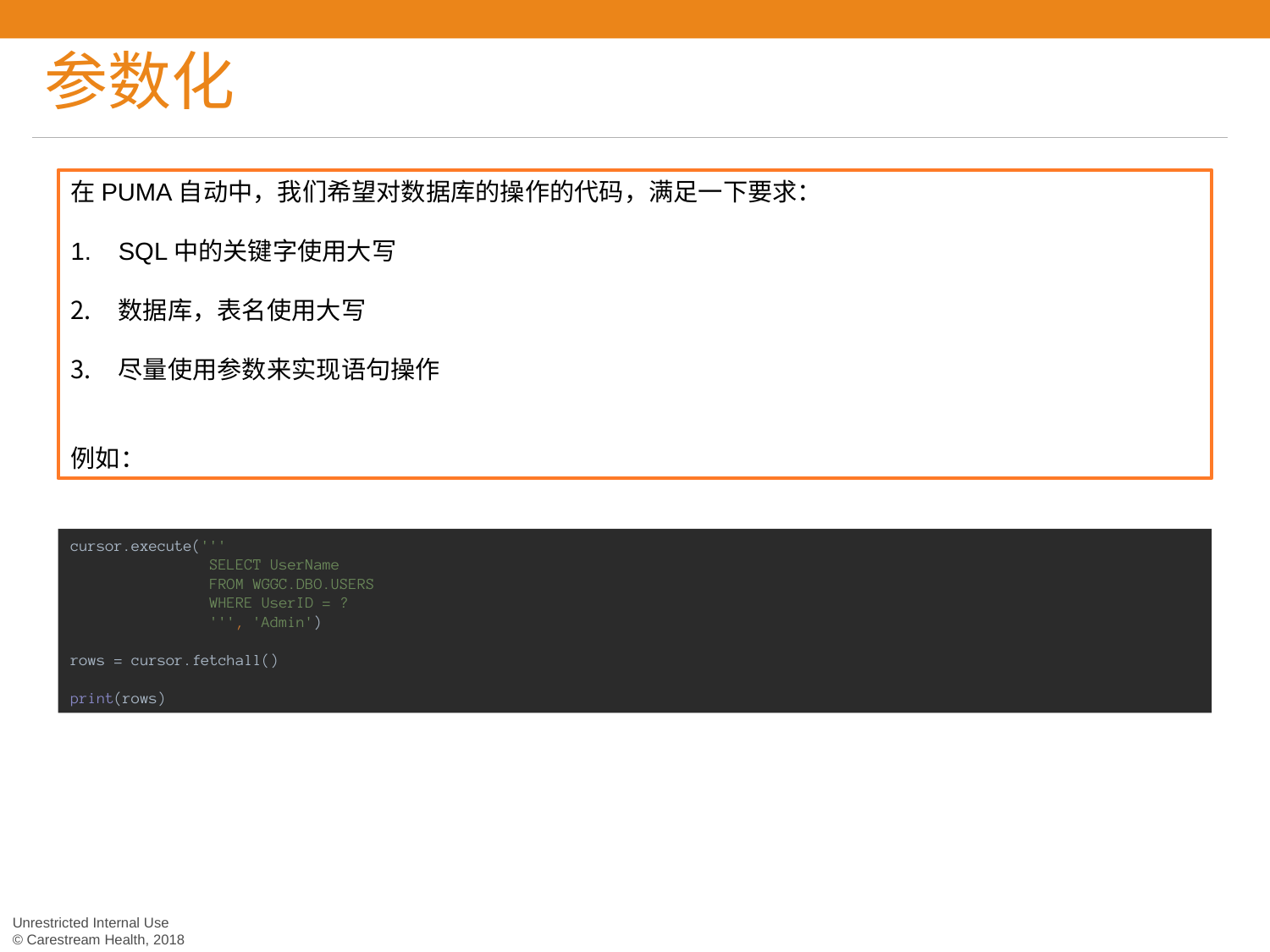

# 参数化
在PUMA自动中，我们希望对数据库的操作的代码，满足一下要求：
SQL中的关键字使用大写
数据库，表名使用大写
尽量使用参数来实现语句操作

例如：
cursor.execute('''
                SELECT UserName
                FROM WGGC.DBO.USERS
                WHERE UserID = ?
                ''', 'Admin')
rows = cursor.fetchall()
print(rows)
Unrestricted Internal Use
© Carestream Health, 2018